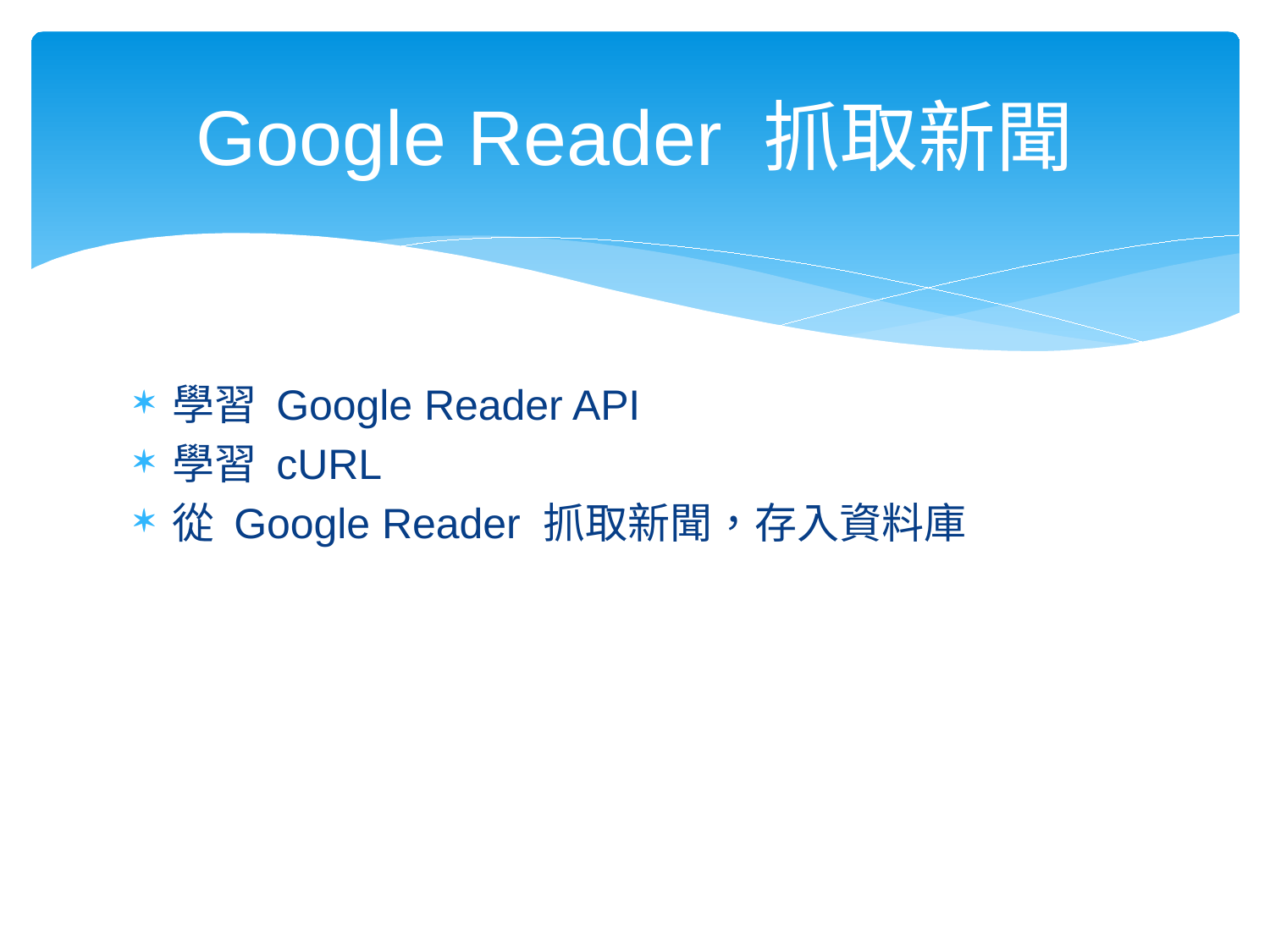

# Google Reader 抓取新聞
學習 Google Reader API
學習 cURL
從 Google Reader 抓取新聞，存入資料庫